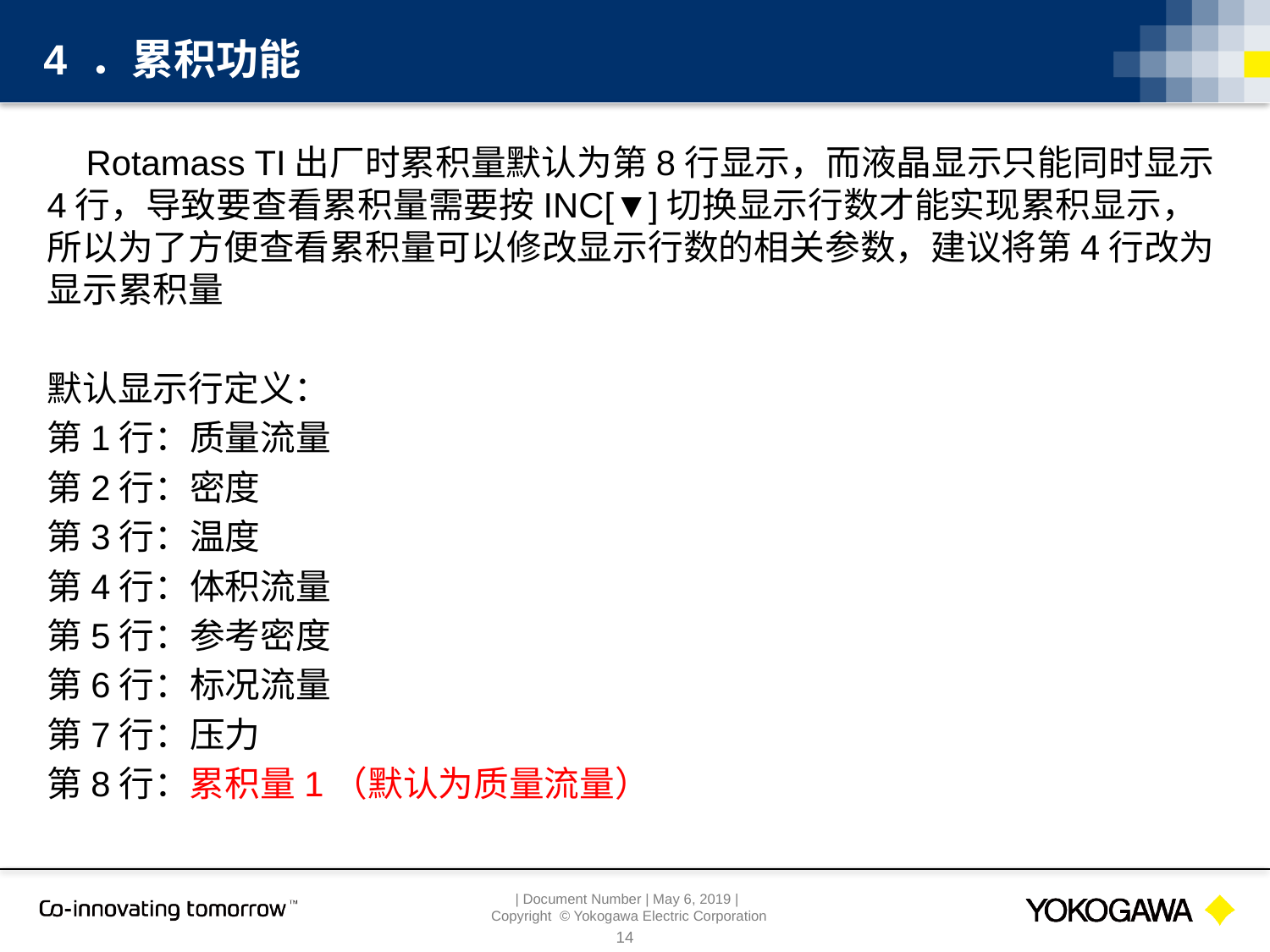

4 ．累积功能
    Rotamass TI出厂时累积量默认为第8行显示，而液晶显示只能同时显示4行，导致要查看累积量需要按INC[▼]切换显示行数才能实现累积显示，所以为了方便查看累积量可以修改显示行数的相关参数，建议将第4行改为显示累积量

默认显示行定义：
第1行：质量流量
第2行：密度
第3行：温度
第4行：体积流量
第5行：参考密度
第6行：标况流量
第7行：压力
第8行：累积量1（默认为质量流量）